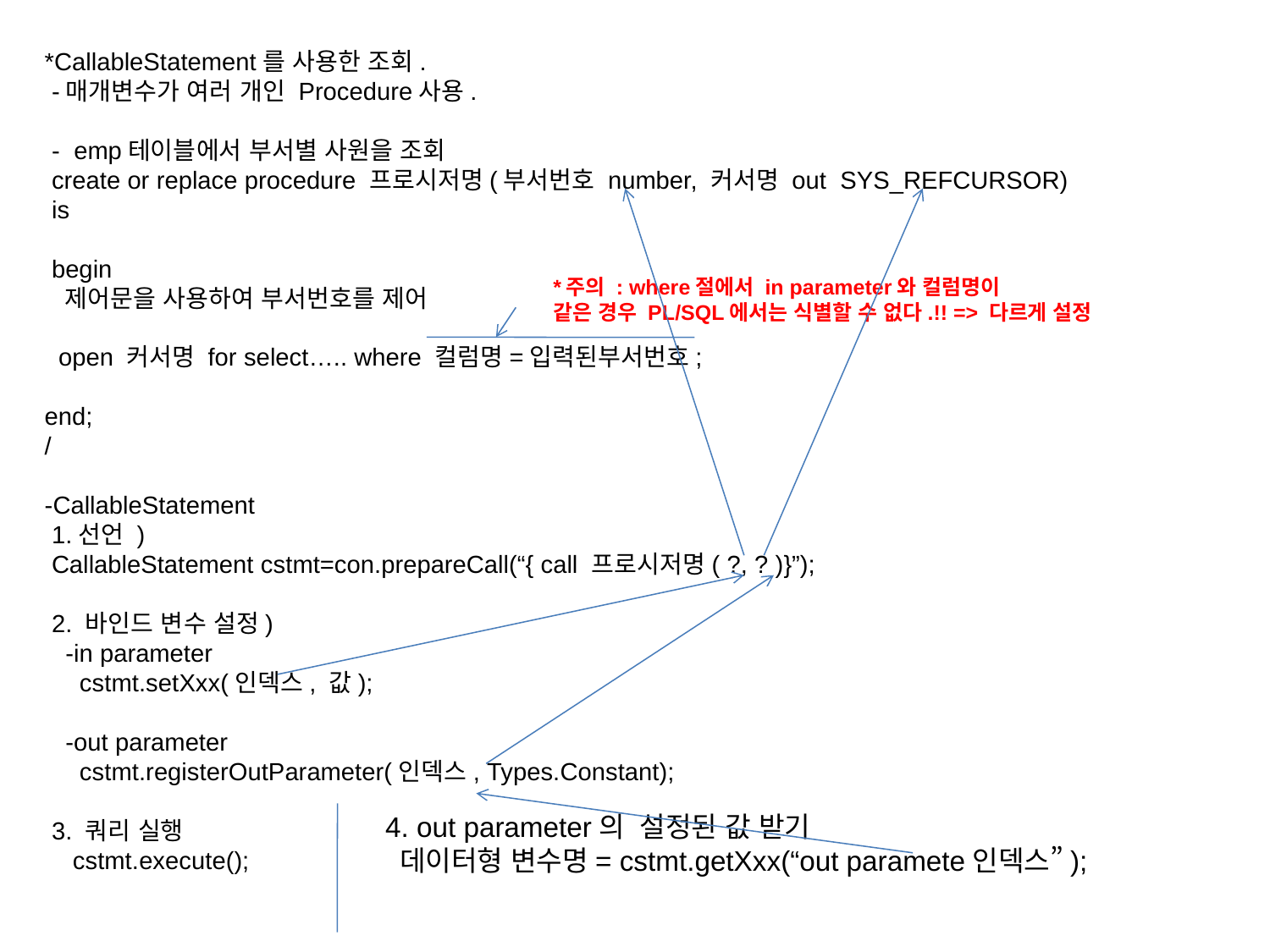

*CallableStatement를 사용한 조회.
 -매개변수가 여러 개인 Procedure사용.

 -  emp테이블에서 부서별 사원을 조회
 create or replace procedure 프로시저명(부서번호 number, 커서명 out  SYS_REFCURSOR)
 is

 begin
  제어문을 사용하여 부서번호를 제어

  open 커서명 for select….. where 컬럼명=입력된부서번호;

end;
/

-CallableStatement
 1.선언 )
 CallableStatement cstmt=con.prepareCall(“{ call 프로시저명( ?, ? )}”);

 2. 바인드 변수 설정)
   -in parameter
     cstmt.setXxx(인덱스, 값);

   -out parameter
     cstmt.registerOutParameter(인덱스, Types.Constant);

 3. 쿼리 실행
    cstmt.execute();

*주의 : where절에서 in parameter와 컬럼명이
같은 경우 PL/SQL에서는 식별할 수 없다.!! => 다르게 설정
4. out parameter의  설정된 값 받기
 데이터형 변수명= cstmt.getXxx(“out paramete인덱스”);